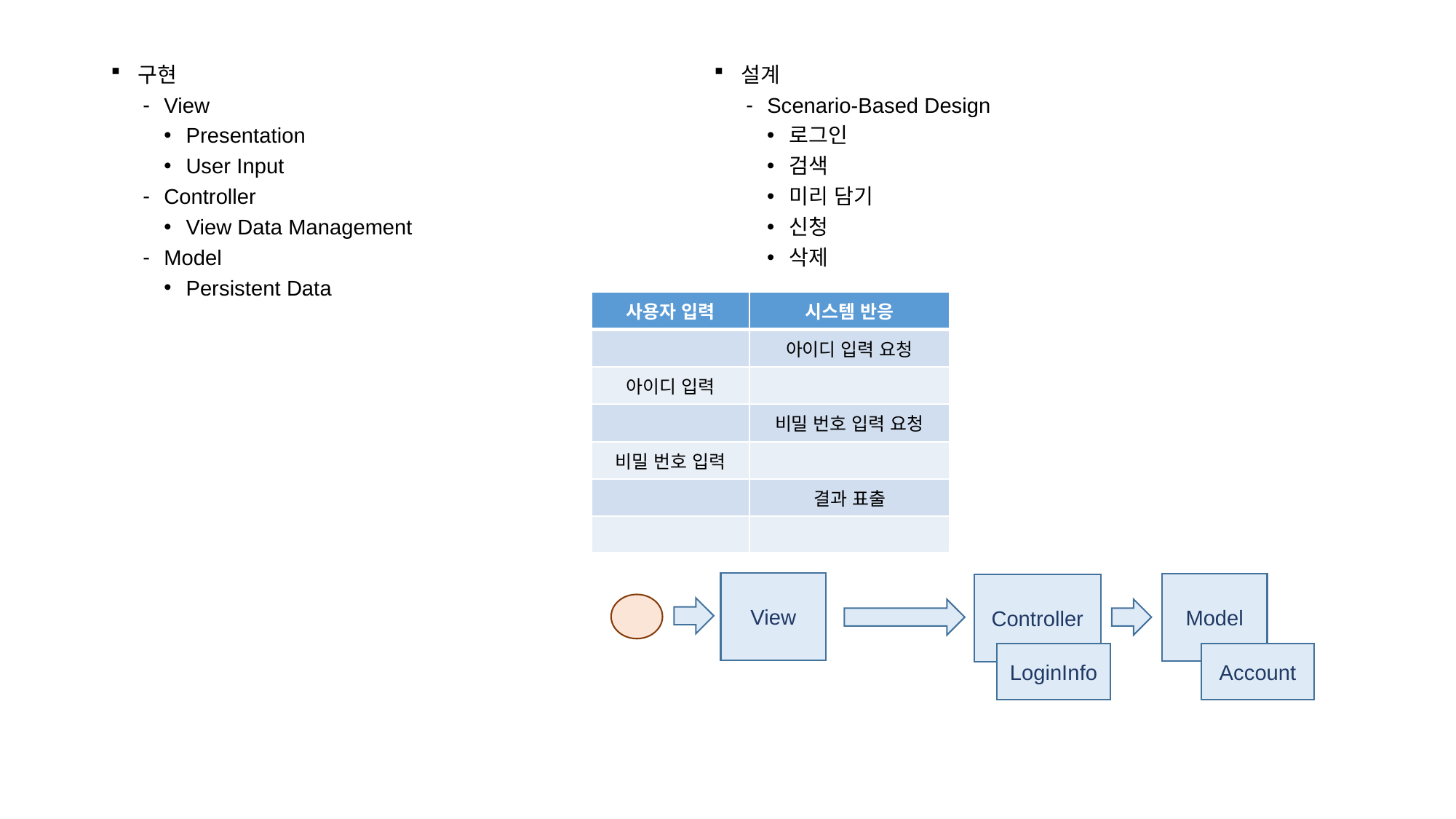

구현
View
Presentation
User Input
Controller
View Data Management
Model
Persistent Data
설계
Scenario-Based Design
로그인
검색
미리 담기
신청
삭제

| 사용자 입력 | 시스템 반응 |
| --- | --- |
|  | 아이디 입력 요청 |
| 아이디 입력 |  |
|  | 비밀 번호 입력 요청 |
| 비밀 번호 입력 |  |
|  | 결과 표출 |
|  |  |
View
Model
Controller

LoginInfo
Account